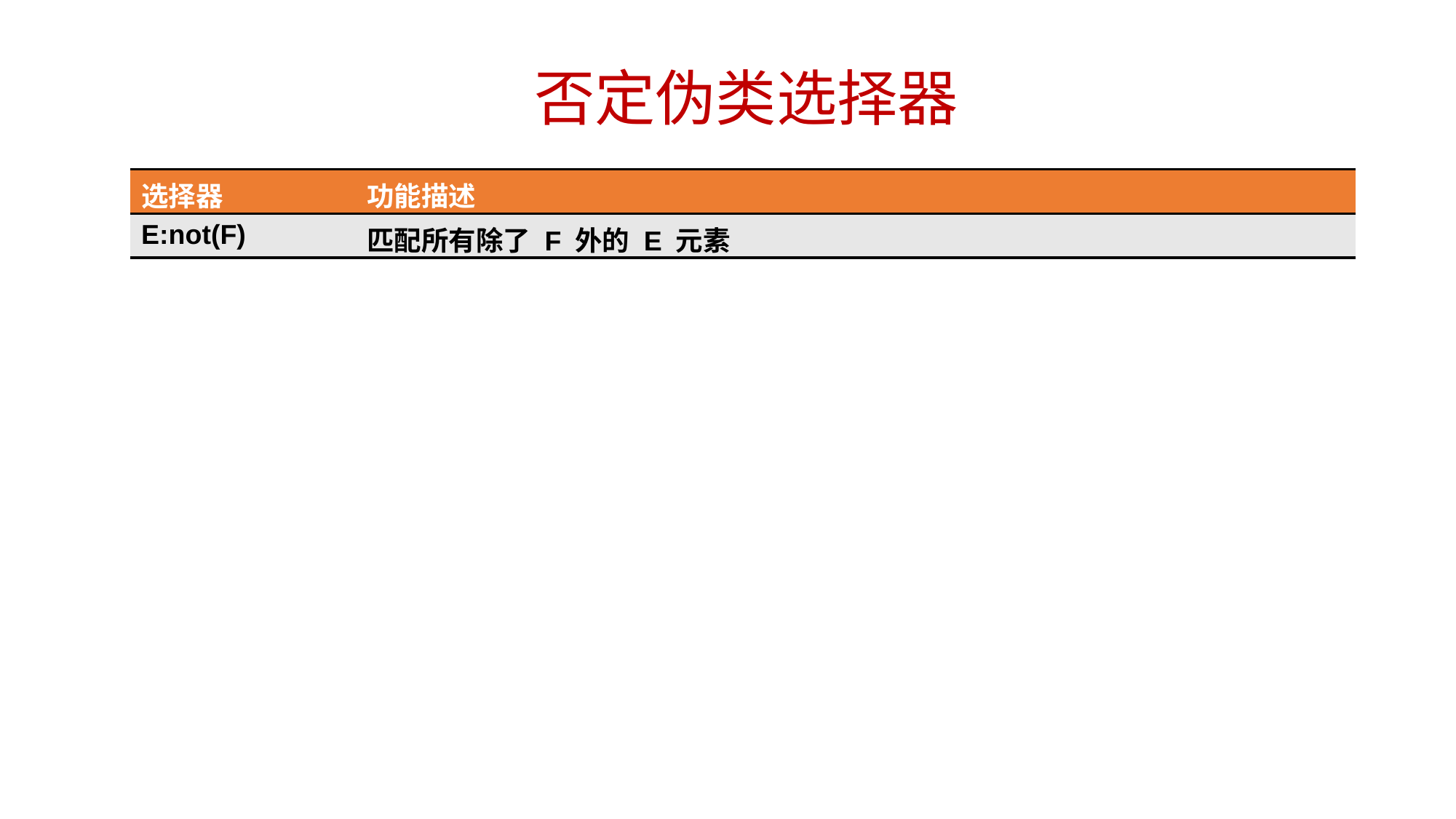

否定伪类选择器
| 选择器 | 功能描述 |
| --- | --- |
| E:not(F) | 匹配所有除了 F 外的 E 元素 |